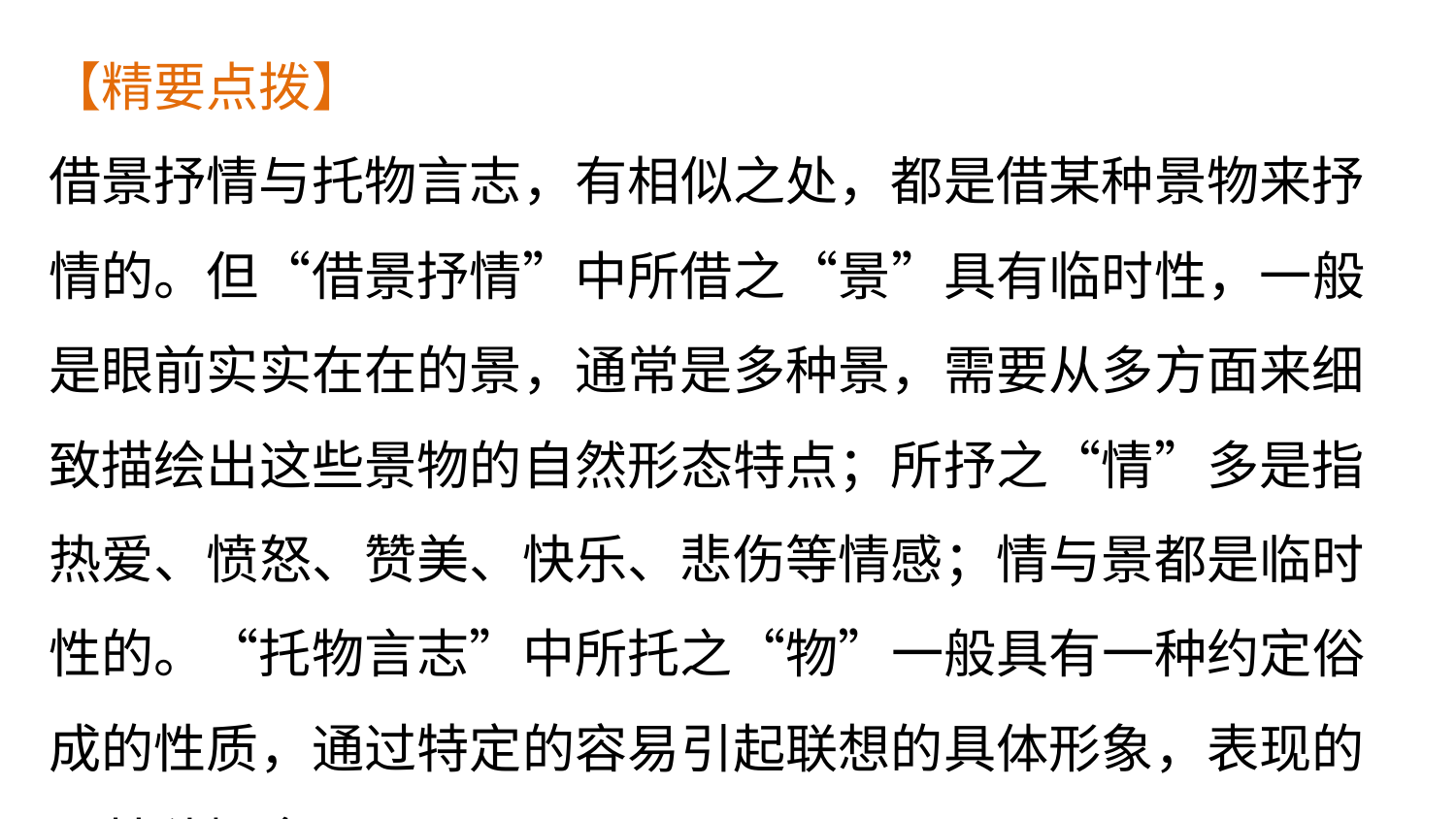

【精要点拨】
借景抒情与托物言志，有相似之处，都是借某种景物来抒情的。但“借景抒情”中所借之“景”具有临时性，一般是眼前实实在在的景，通常是多种景，需要从多方面来细致描绘出这些景物的自然形态特点；所抒之“情”多是指热爱、愤怒、赞美、快乐、悲伤等情感；情与景都是临时性的。“托物言志”中所托之“物”一般具有一种约定俗成的性质，通过特定的容易引起联想的具体形象，表现的是某种概念、